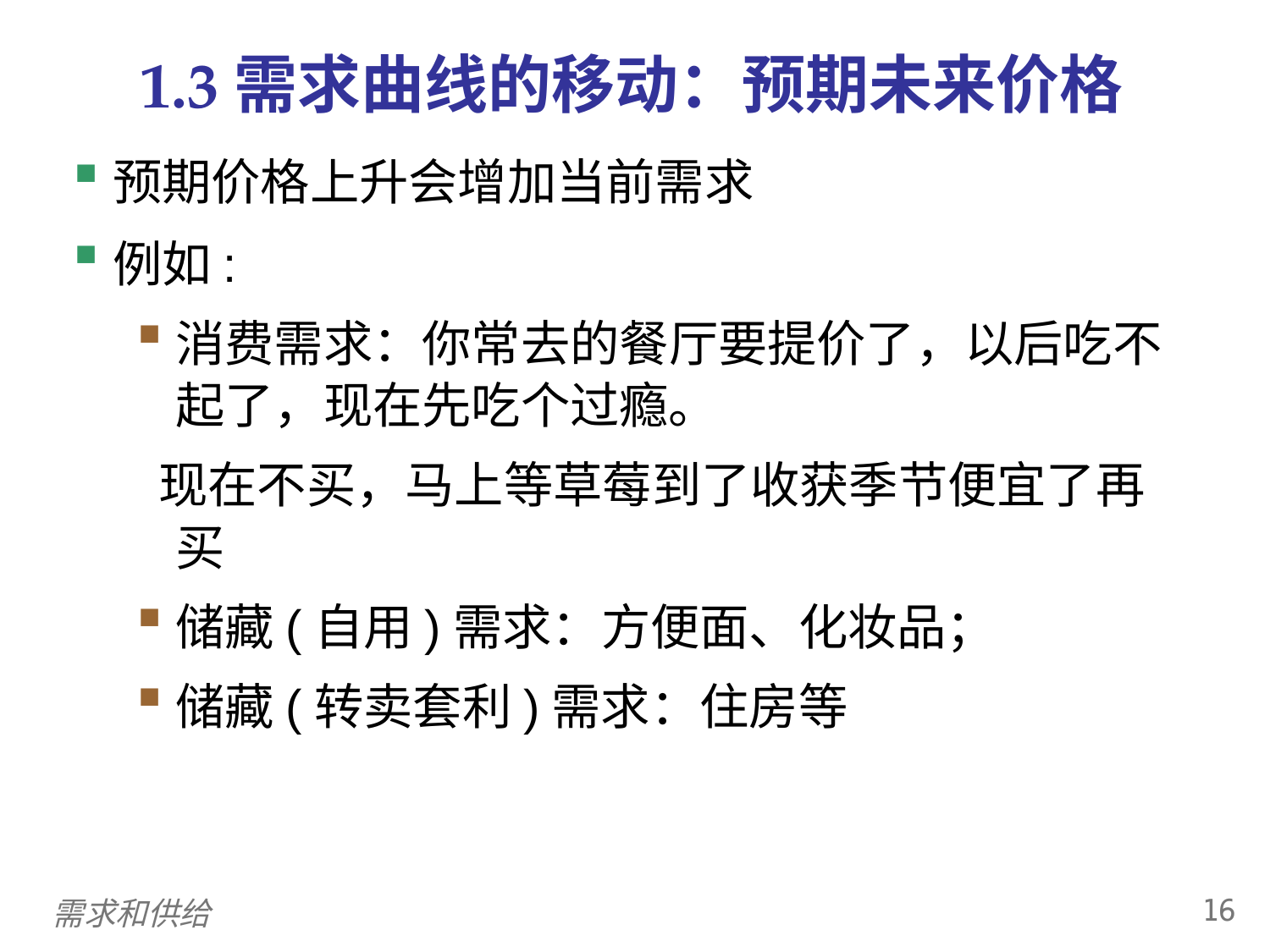

1.3需求曲线的移动：预期未来价格
0
预期价格上升会增加当前需求
例如:
消费需求：你常去的餐厅要提价了，以后吃不起了，现在先吃个过瘾。
 现在不买，马上等草莓到了收获季节便宜了再买
储藏(自用)需求：方便面、化妆品；
储藏(转卖套利)需求：住房等
16
需求和供给